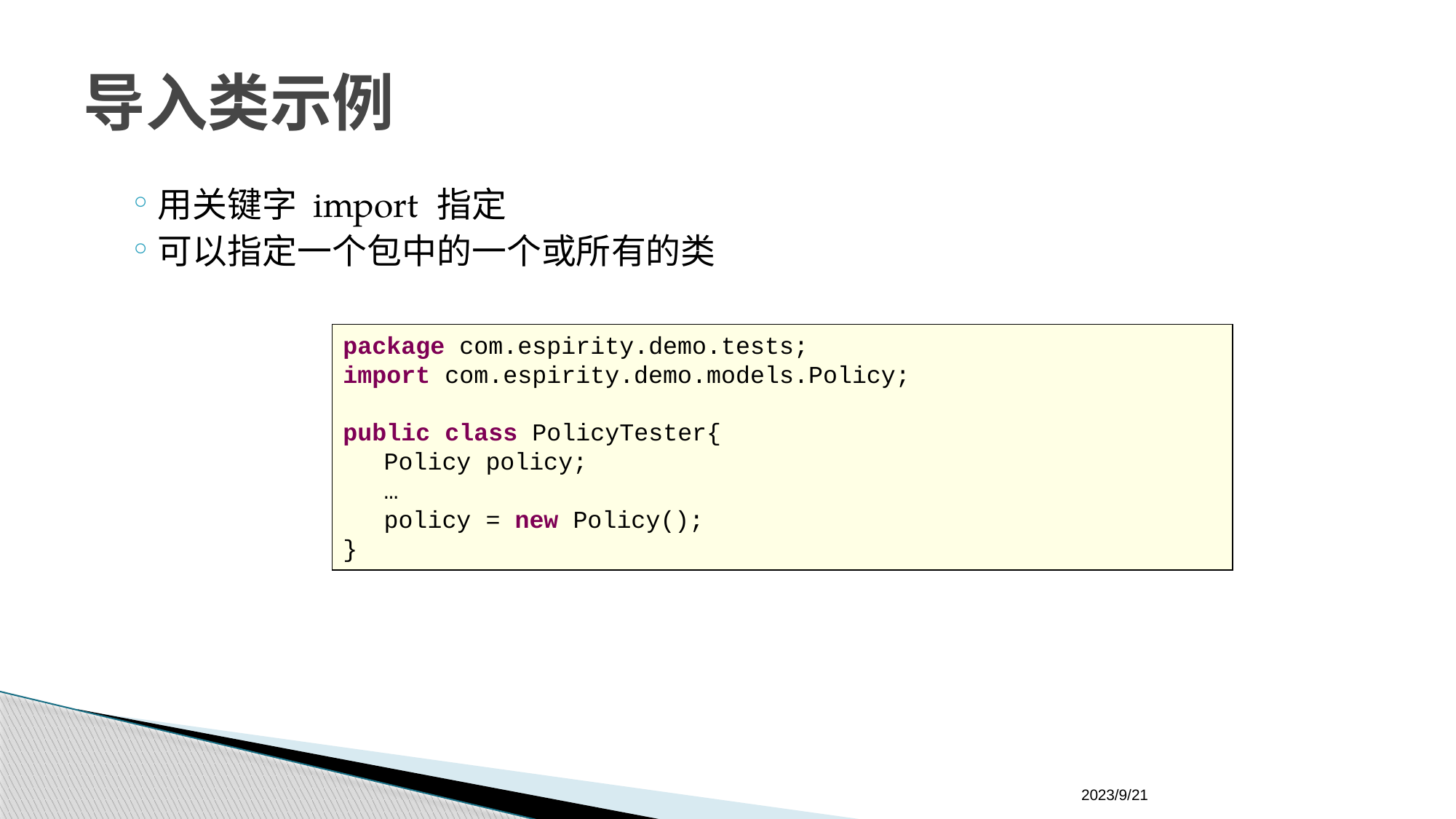

# 导入类示例
用关键字 import 指定
可以指定一个包中的一个或所有的类
package com.espirity.demo.tests;
import com.espirity.demo.models.Policy;

public class PolicyTester{
	Policy policy;
	…
	policy = new Policy();
}
2023/9/21